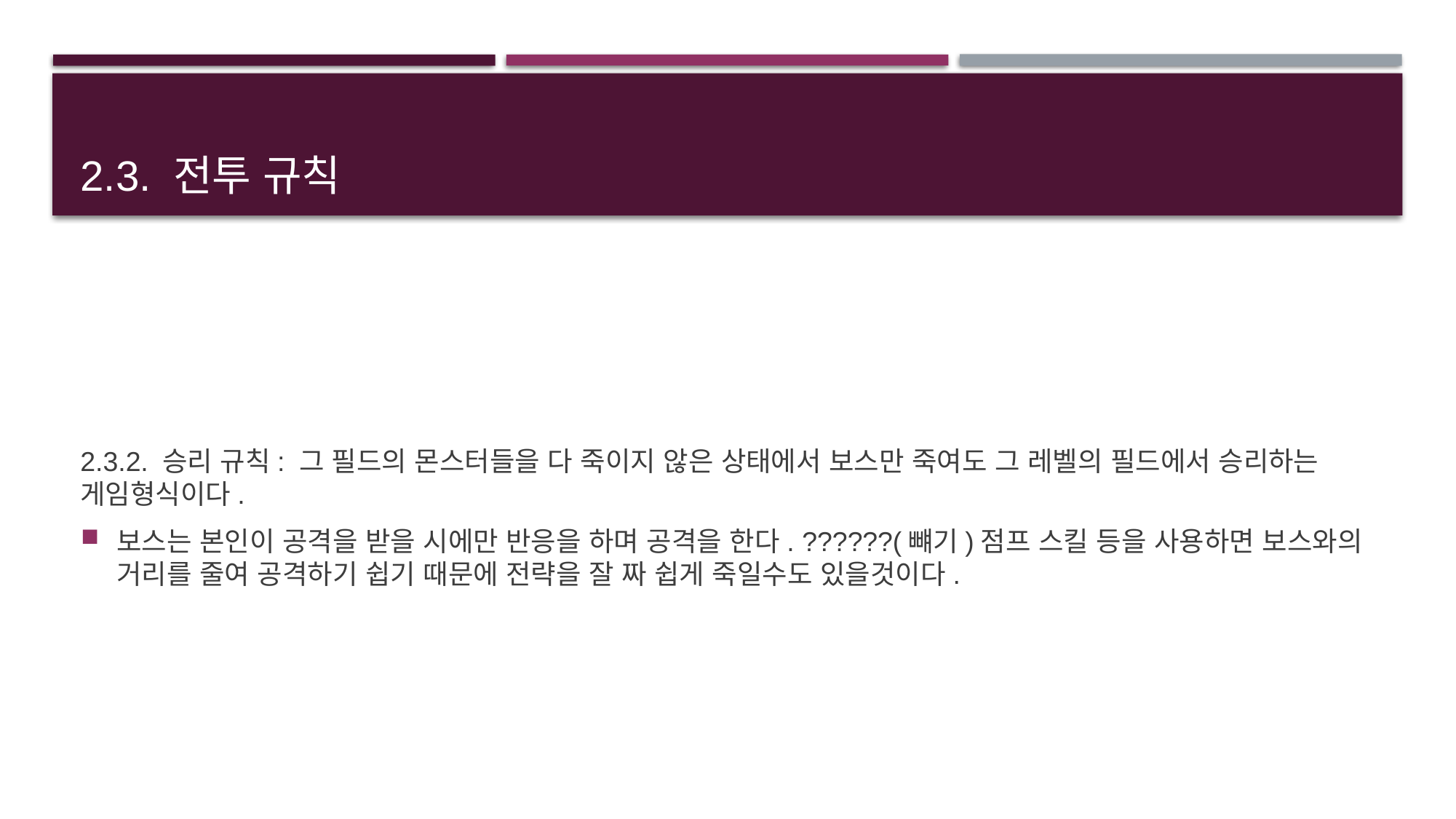

# 2.3. 전투 규칙
2.3.2. 승리 규칙: 그 필드의 몬스터들을 다 죽이지 않은 상태에서 보스만 죽여도 그 레벨의 필드에서 승리하는 게임형식이다.
보스는 본인이 공격을 받을 시에만 반응을 하며 공격을 한다. ??????(뺴기)점프 스킬 등을 사용하면 보스와의 거리를 줄여 공격하기 쉽기 때문에 전략을 잘 짜 쉽게 죽일수도 있을것이다.